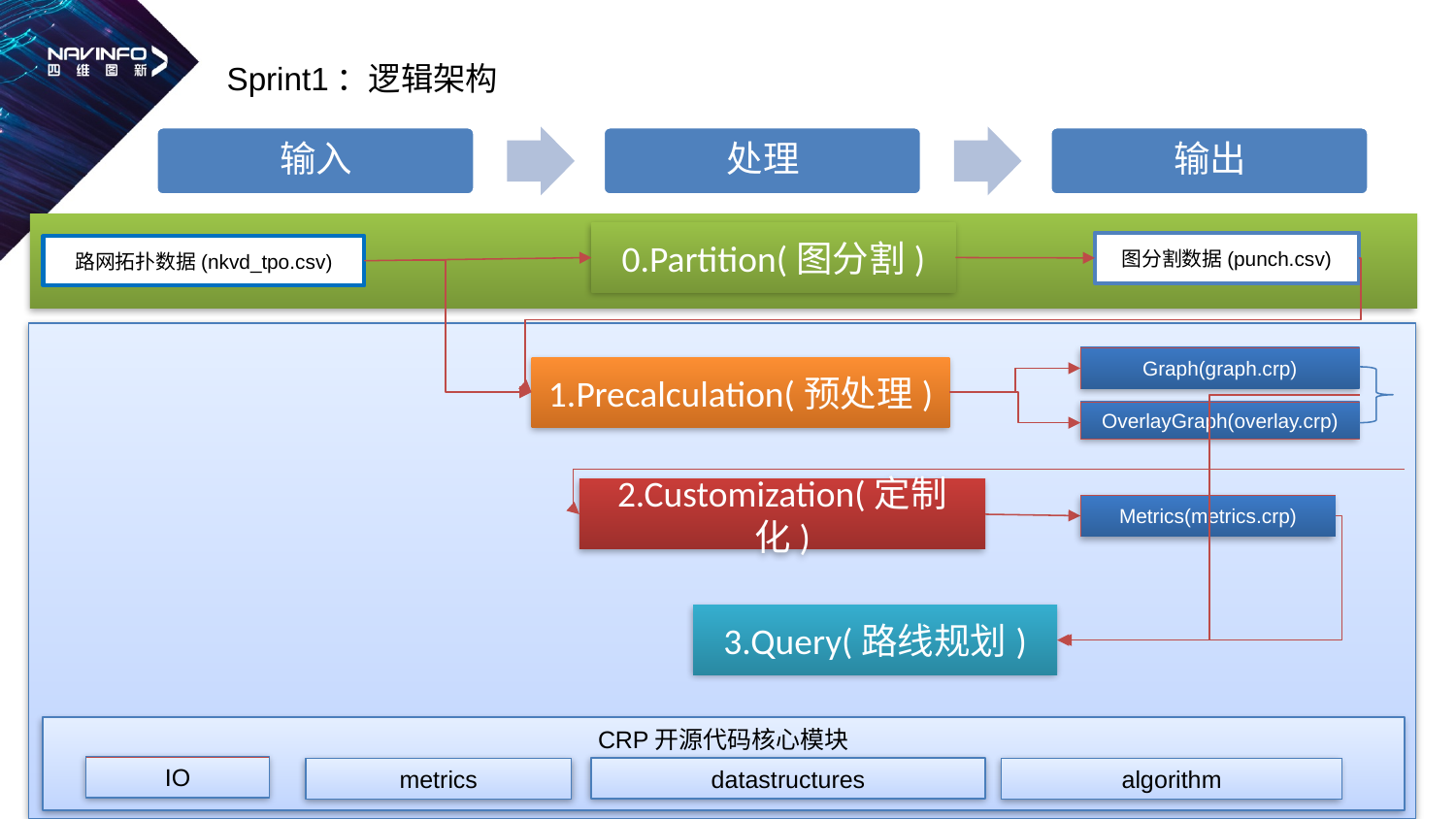

# Sprint1：逻辑架构
输入

处理

输出

0.Partition(图分割)
图分割数据(punch.csv)
路网拓扑数据(nkvd_tpo.csv)

Graph(graph.crp)
1.Precalculation(预处理)

OverlayGraph(overlay.crp)
2.Customization(定制化)
Metrics(metrics.crp)
3.Query(路线规划)
CRP开源代码核心模块
IO
datastructures
metrics
algorithm